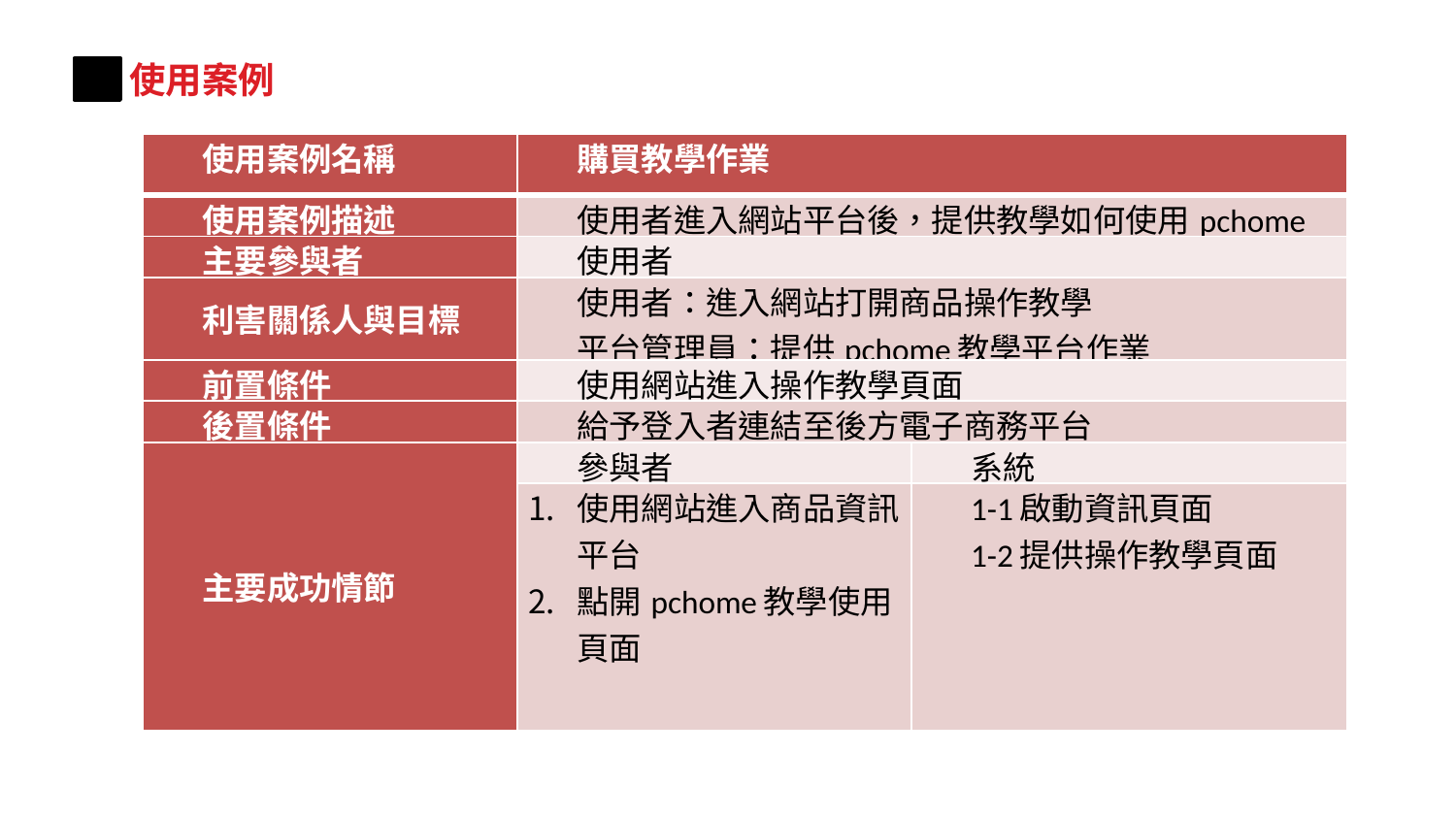

使用案例

| 使用案例名稱 | 購買教學作業 |  |
| --- | --- | --- |
| 使用案例描述 | 使用者進入網站平台後，提供教學如何使用pchome |  |
| 主要參與者 | 使用者 |  |
| 利害關係人與目標 | 使用者：進入網站打開商品操作教學 平台管理員：提供pchome教學平台作業 |  |
| 前置條件 | 使用網站進入操作教學頁面 |  |
| 後置條件 | 給予登入者連結至後方電子商務平台 |  |
| 主要成功情節 | 參與者 | 系統 |
|  | 使用網站進入商品資訊平台 點開pchome教學使用頁面 | 1-1啟動資訊頁面 1-2提供操作教學頁面 |